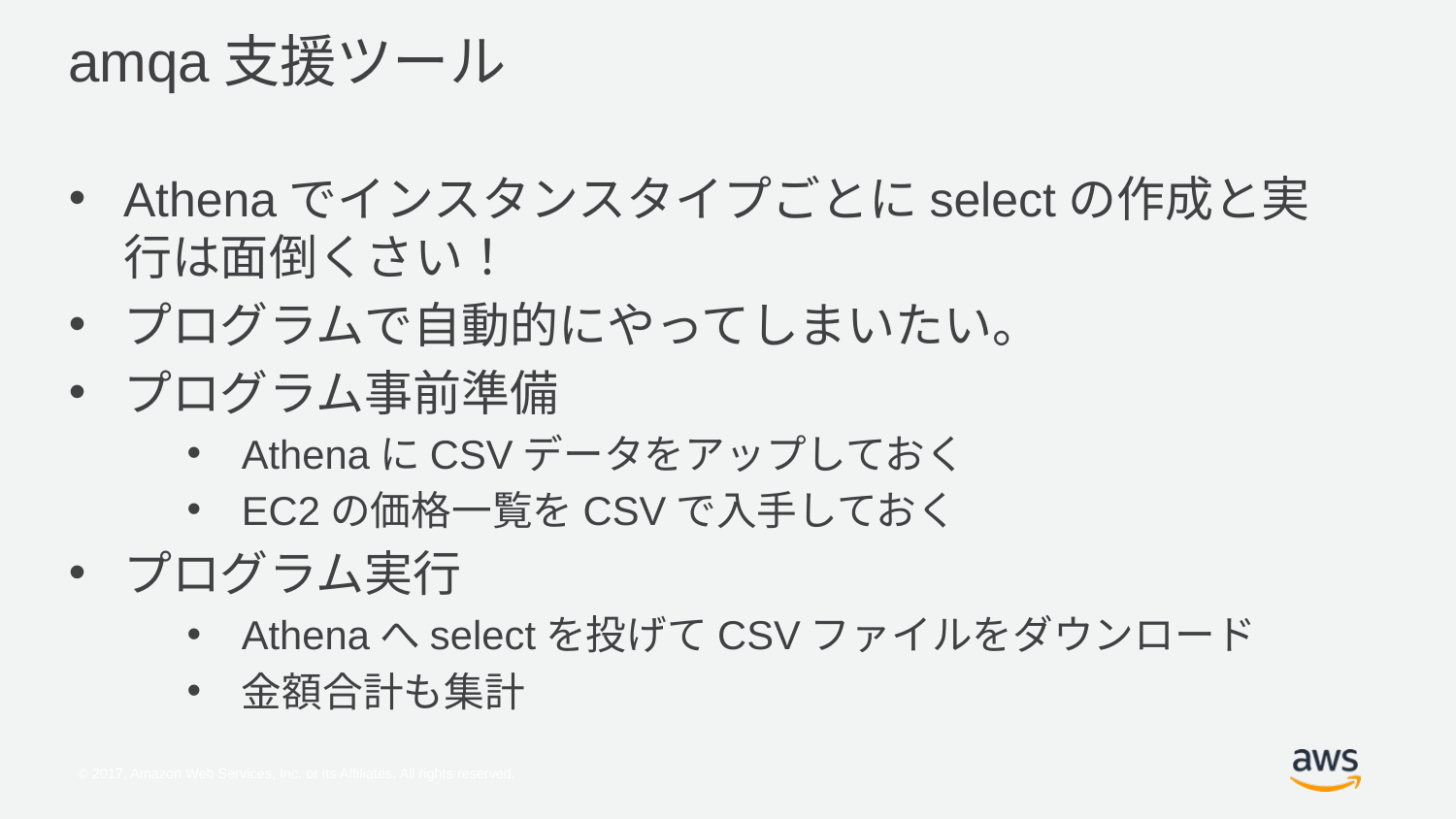

# amqa支援ツール
Athenaでインスタンスタイプごとにselectの作成と実行は面倒くさい！
プログラムで自動的にやってしまいたい。
プログラム事前準備
AthenaにCSVデータをアップしておく
EC2の価格一覧をCSVで入手しておく
プログラム実行
Athenaへselectを投げてCSVファイルをダウンロード
金額合計も集計